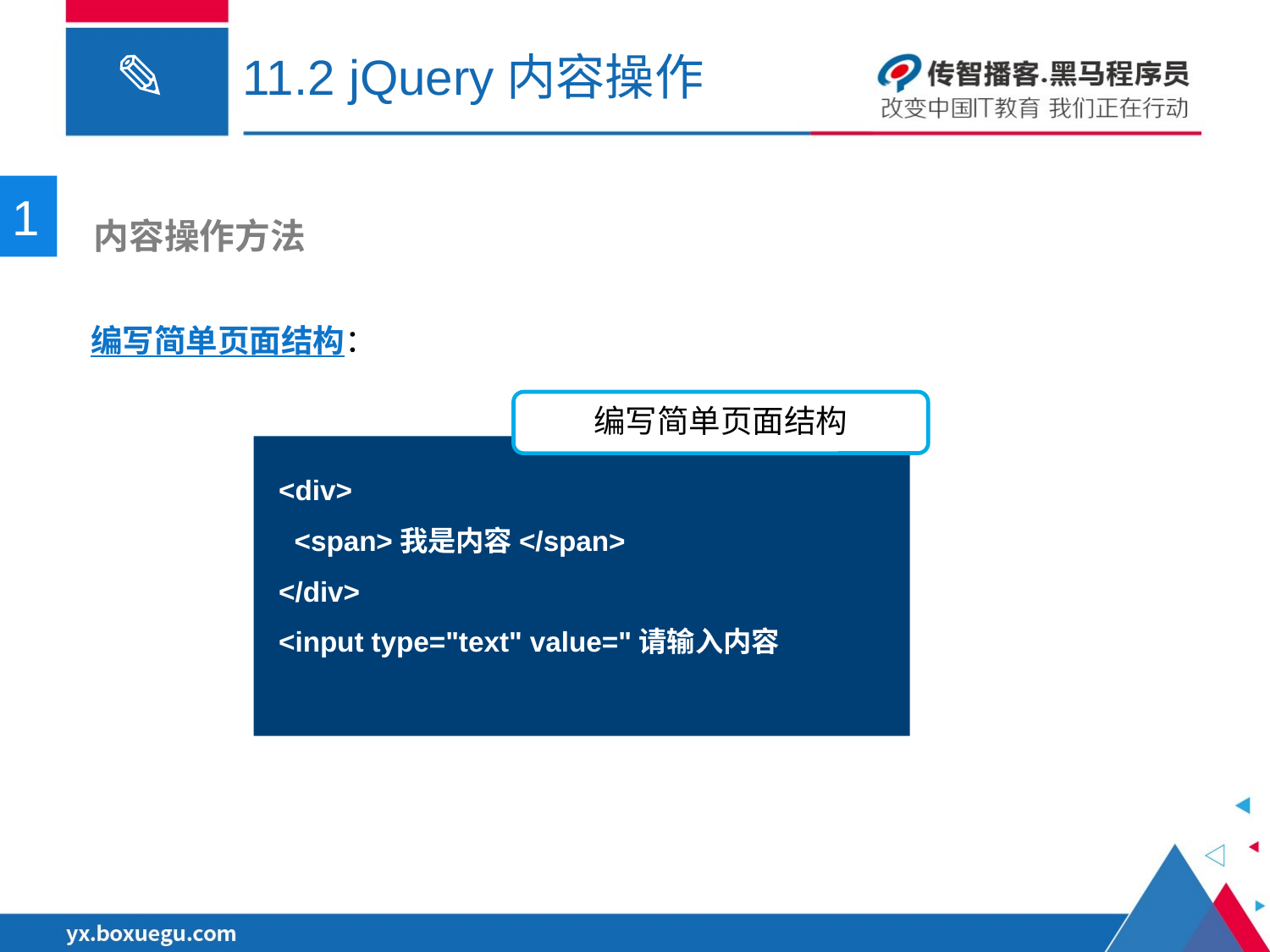

# 11.2 jQuery内容操作

1
  内容操作方法
编写简单页面结构：
编写简单页面结构

<div>
  <span>我是内容</span>
</div>
<input type="text" value="请输入内容